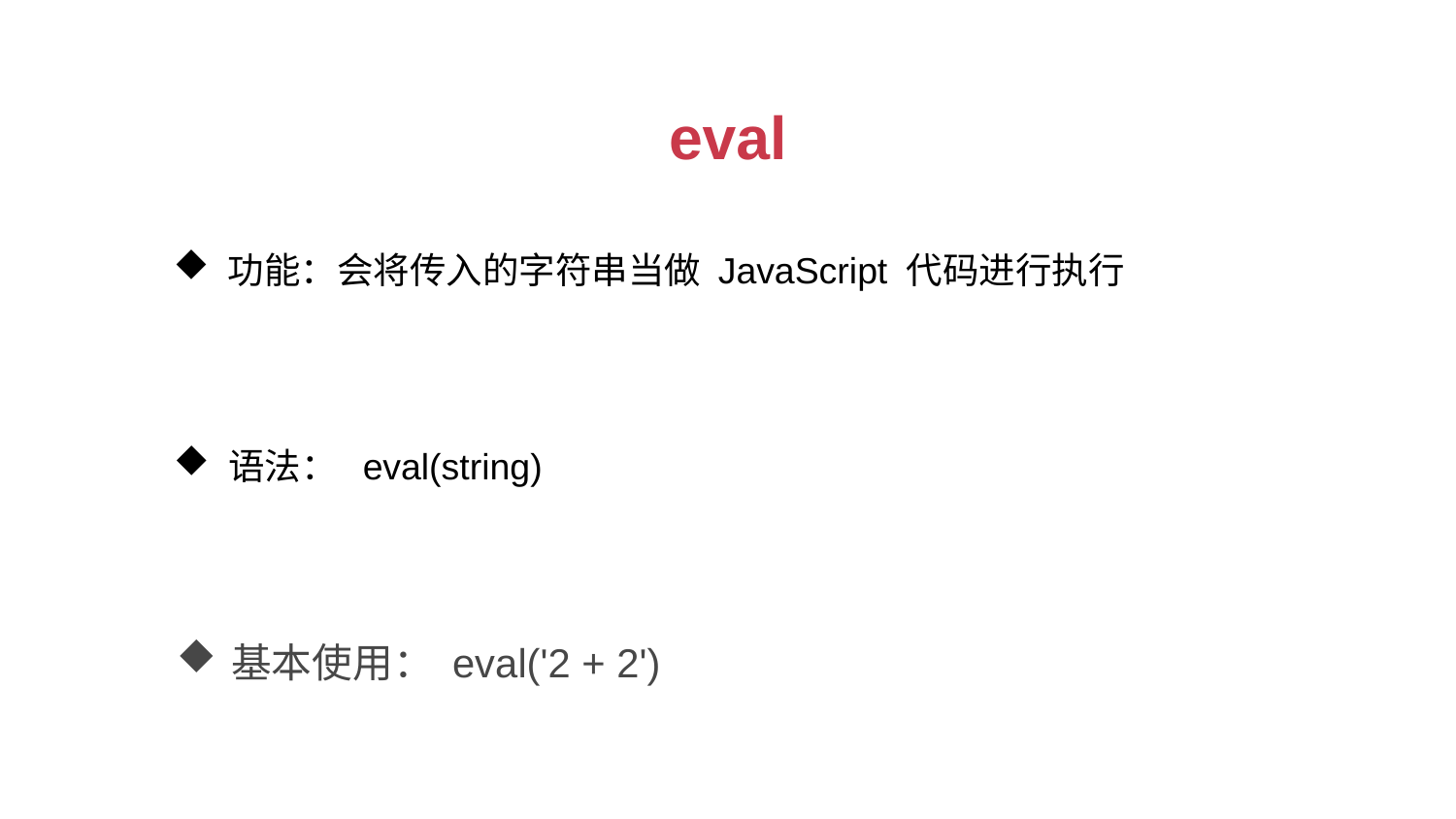

eval
功能：会将传入的字符串当做 JavaScript 代码进行执行
语法：  eval(string)
基本使用： eval('2 + 2')